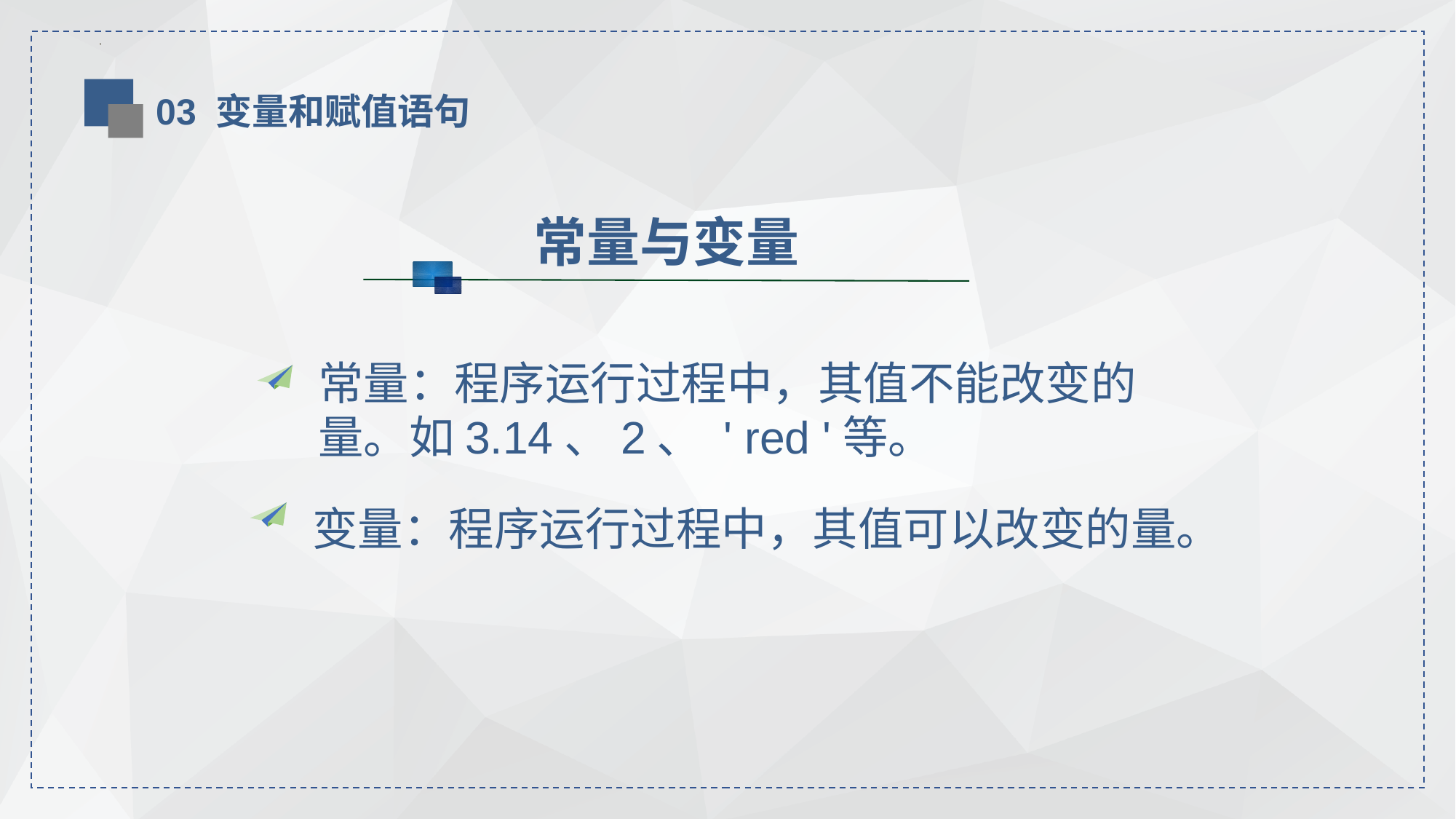

03 变量和赋值语句
常量与变量

常量：程序运行过程中，其值不能改变的量。如3.14、2、 ' red '等。

变量：程序运行过程中，其值可以改变的量。